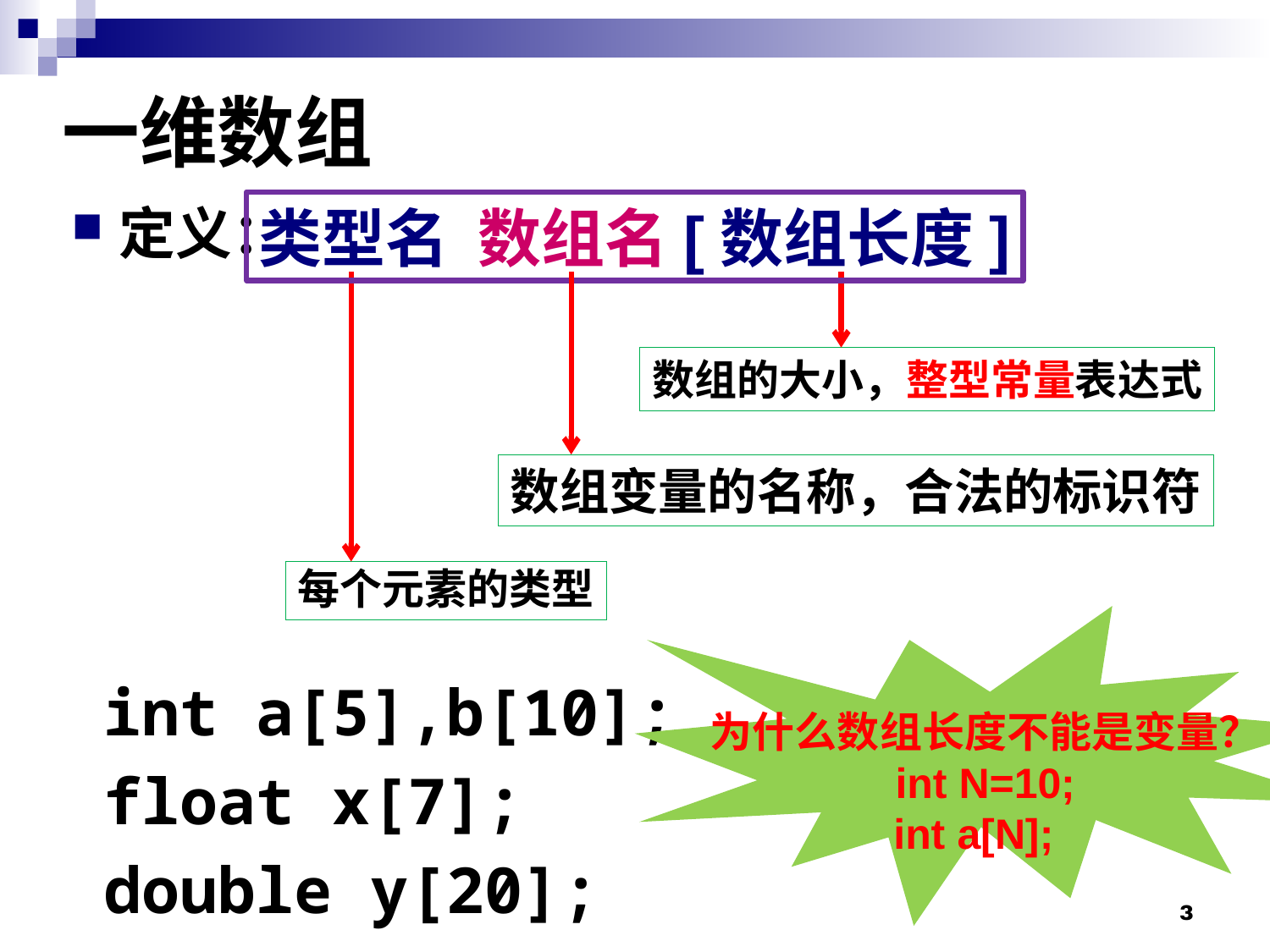

# 一维数组
定义：

类型名  数组名[数组长度]
每个元素的类型
数组变量的名称，合法的标识符
数组的大小，整型常量表达式

为什么数组长度不能是变量？
int N=10;
int a[N];
int a[5],b[10];
float x[7];
double y[20];
3